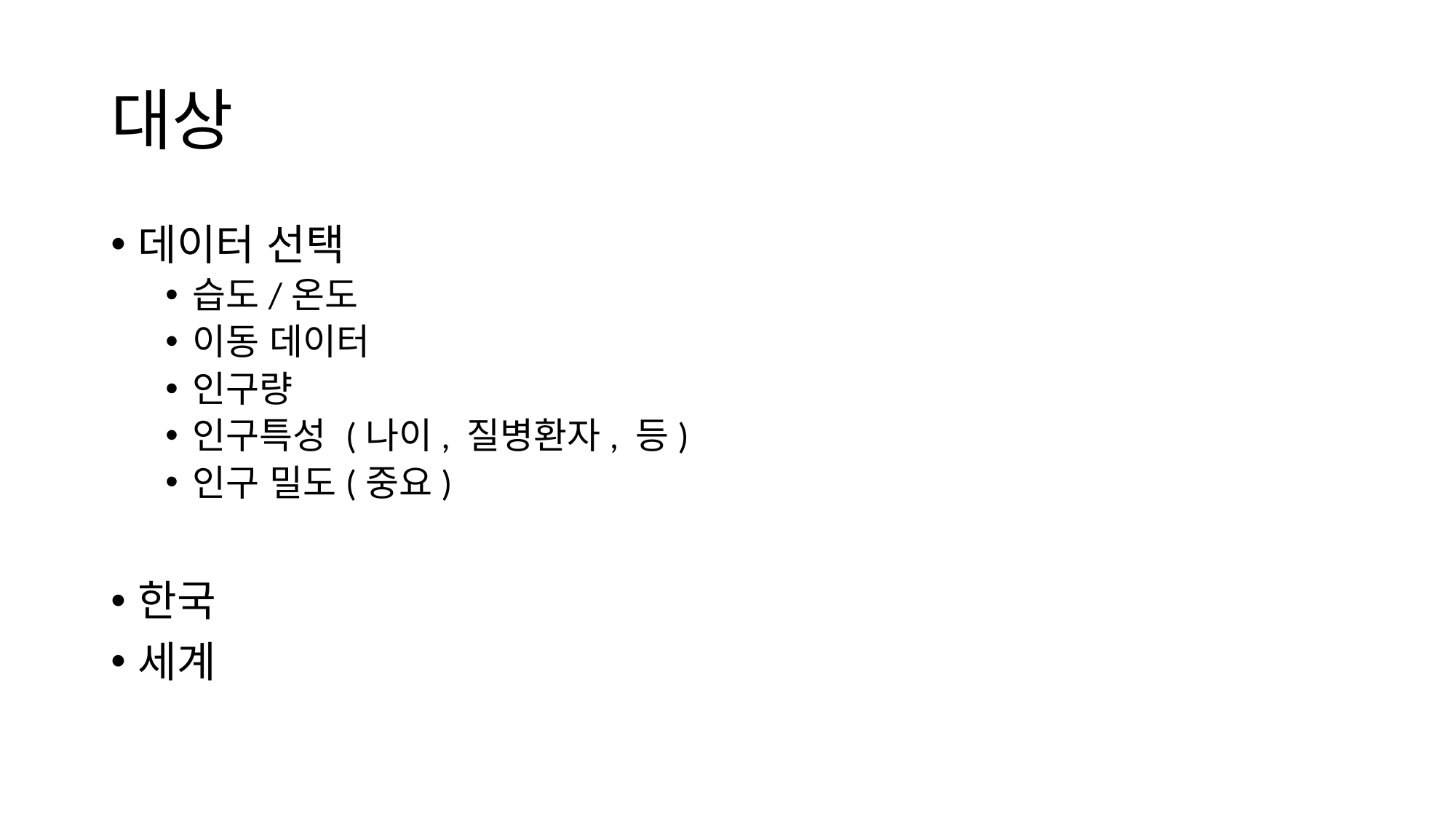

# 대상
데이터 선택
습도/온도
이동 데이터
인구량
인구특성 (나이, 질병환자, 등)
인구 밀도(중요)

한국
세계